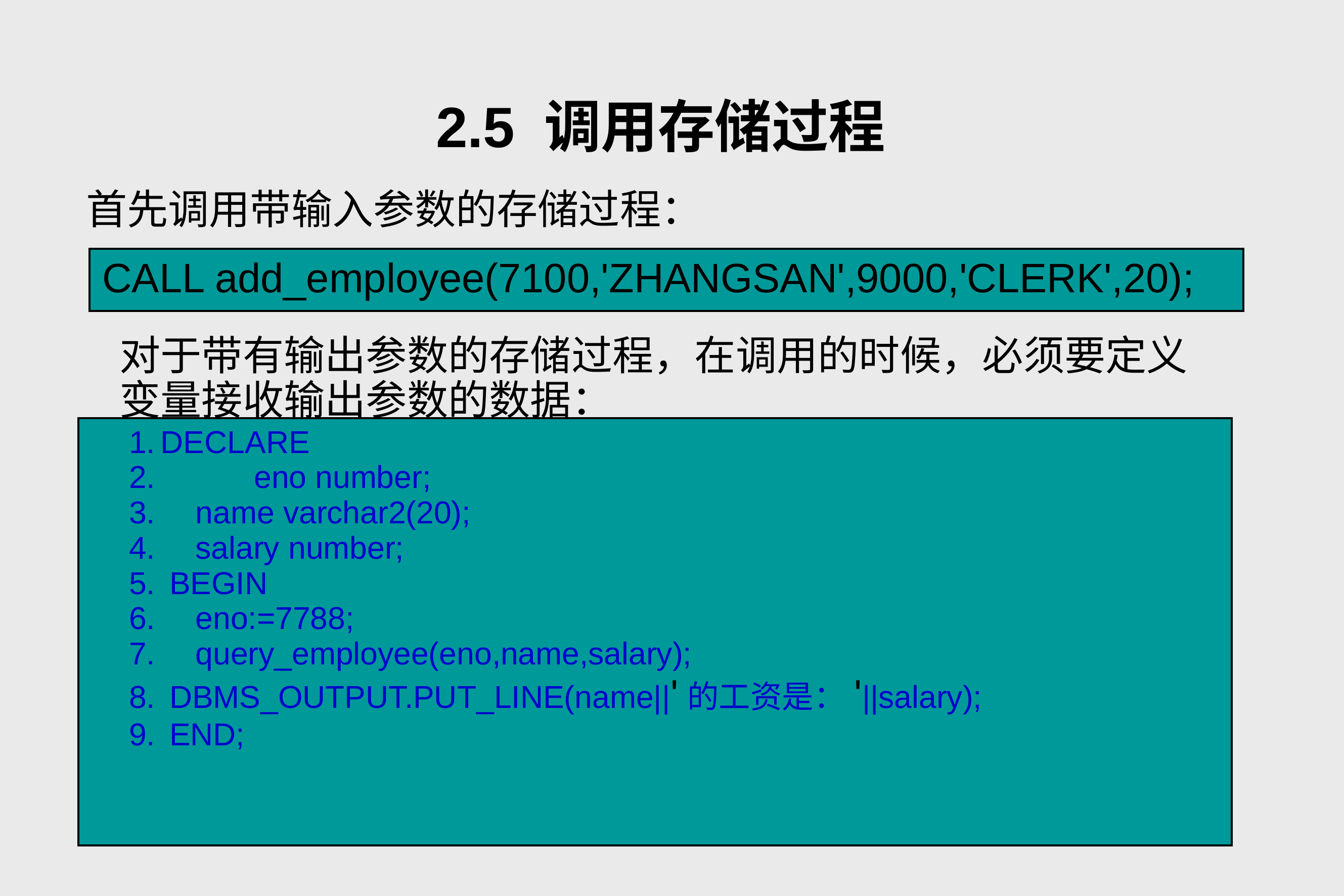

# 2.5 调用存储过程
首先调用带输入参数的存储过程：

| CALL add\_employee(7100,'ZHANGSAN',9000,'CLERK',20); |
| --- |
对于带有输出参数的存储过程，在调用的时候，必须要定义变量接收输出参数的数据：
| DECLARE eno number; name varchar2(20); salary number; BEGIN eno:=7788; query\_employee(eno,name,salary); DBMS\_OUTPUT.PUT\_LINE(name||'的工资是：'||salary); END; |
| --- |